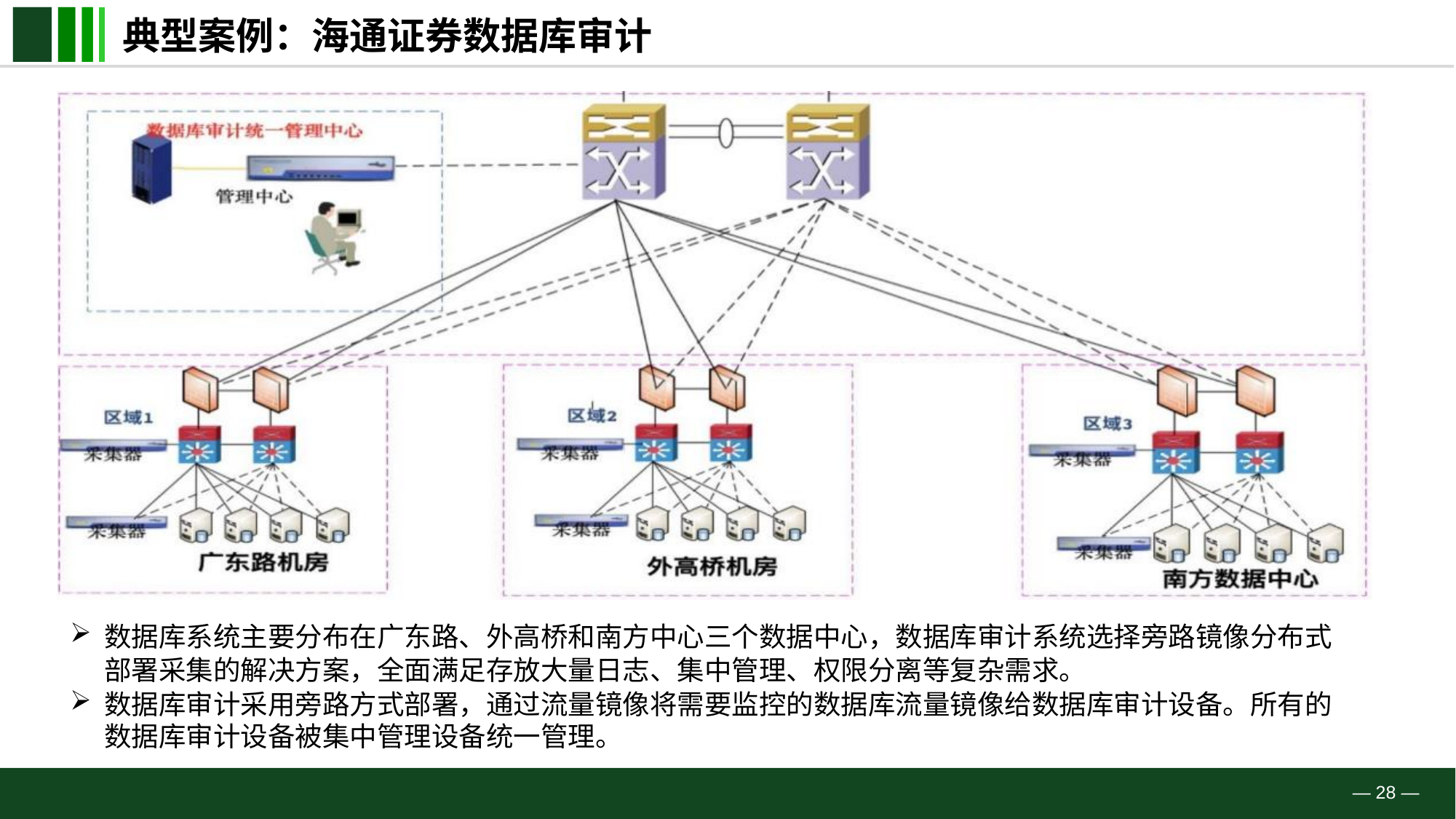

# 典型案例：海通证券数据库审计

数据库系统主要分布在广东路、外高桥和南方中心三个数据中心，数据库审计系统选择旁路镜像分布式 部署采集的解决方案，全面满足存放大量日志、集中管理、权限分离等复杂需求。
数据库审计采用旁路方式部署，通过流量镜像将需要监控的数据库流量镜像给数据库审计设备。所有的 数据库审计设备被集中管理设备统一管理。
— 28 —